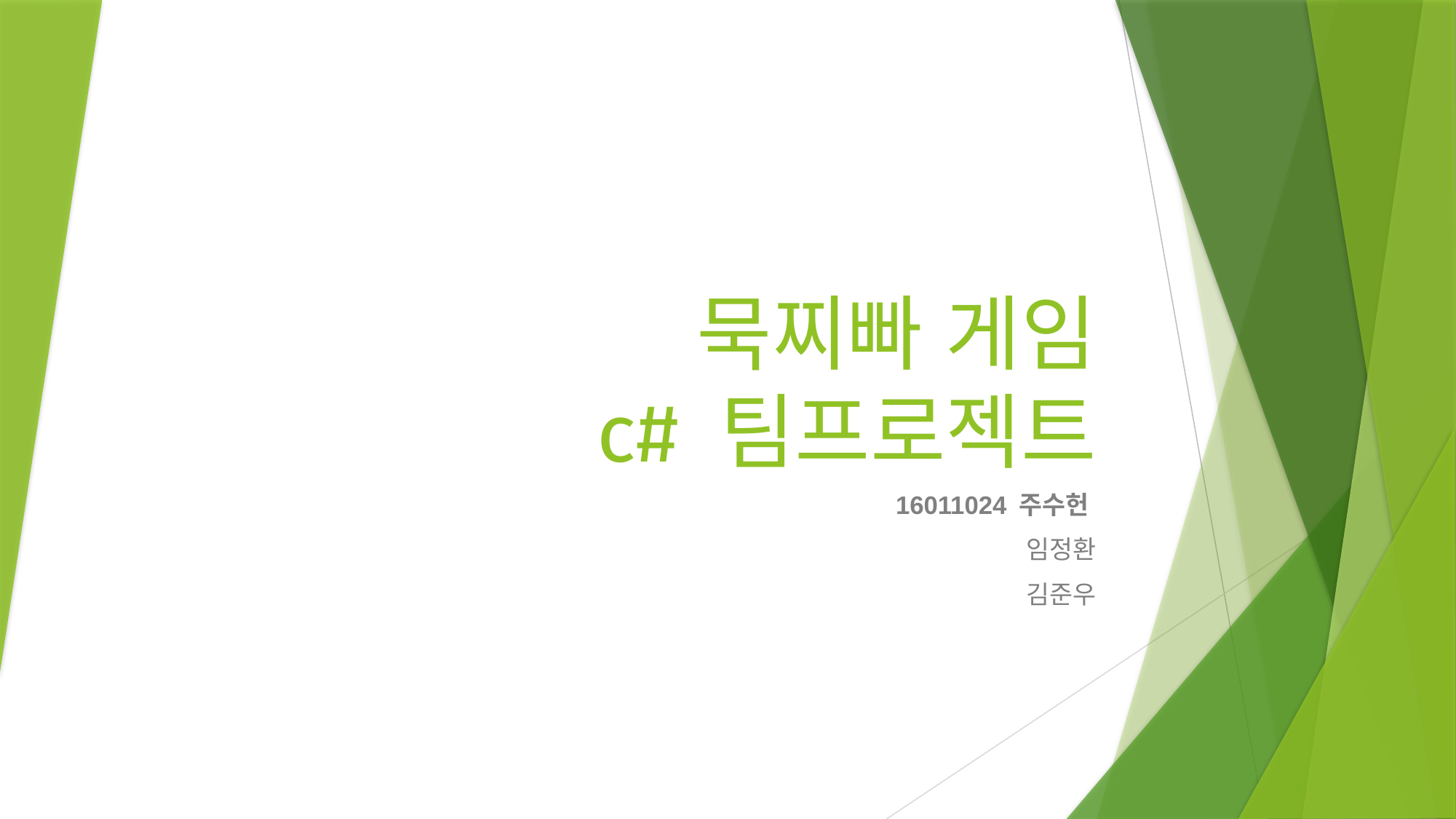

# 묵찌빠 게임 c# 팀프로젝트
16011024 주수헌
임정환
김준우